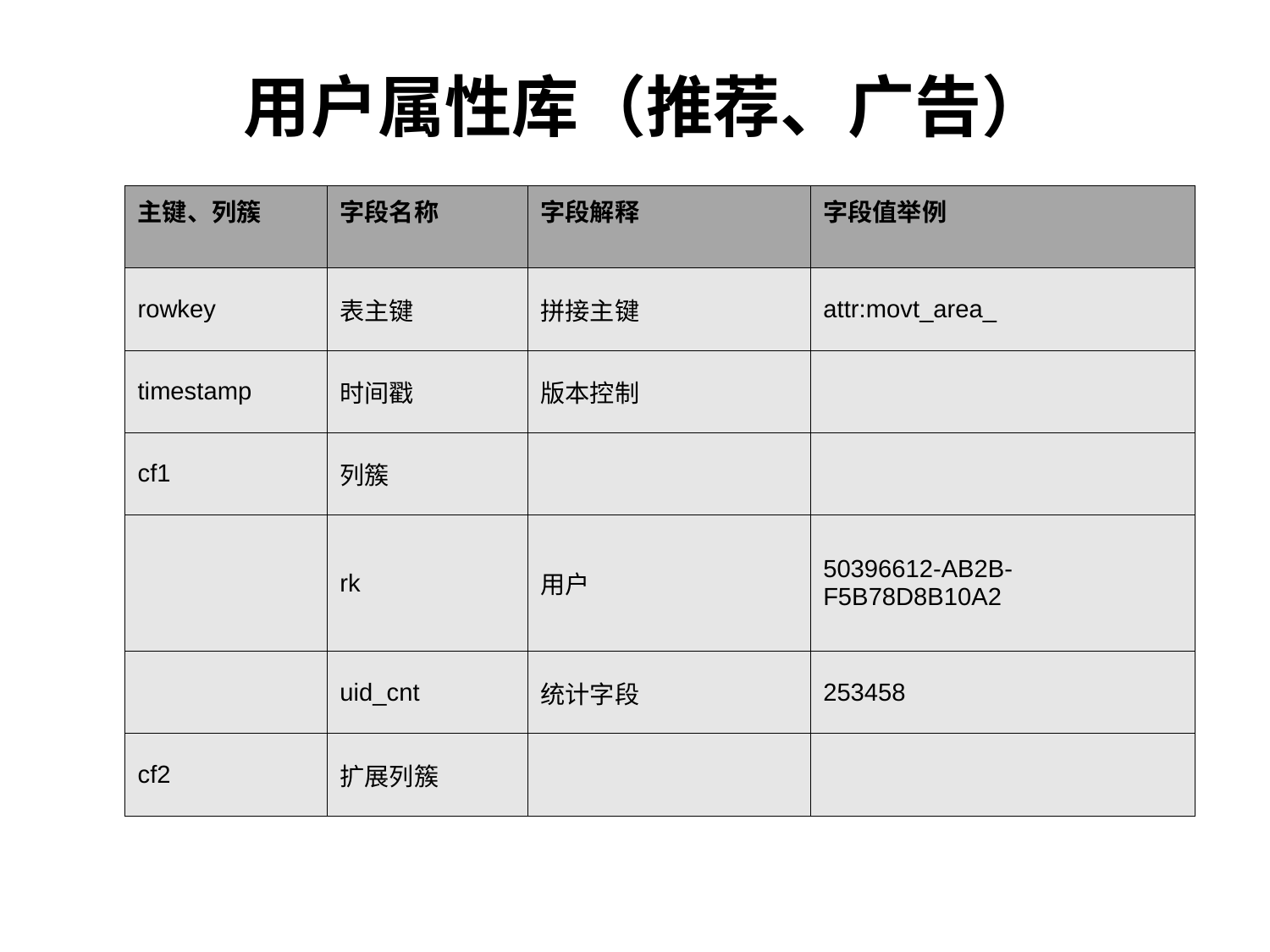

用户属性库（推荐、广告）
| 主键、列簇 | 字段名称 | 字段解释 | 字段值举例 |
| --- | --- | --- | --- |
| rowkey | 表主键 | 拼接主键 | attr:movt\_area\_ |
| timestamp | 时间戳 | 版本控制 |  |
| cf1 | 列簇 |  |  |
|  | rk | 用户 | 50396612-AB2B-F5B78D8B10A2 |
|  | uid\_cnt | 统计字段 | 253458 |
| cf2 | 扩展列簇 |  |  |